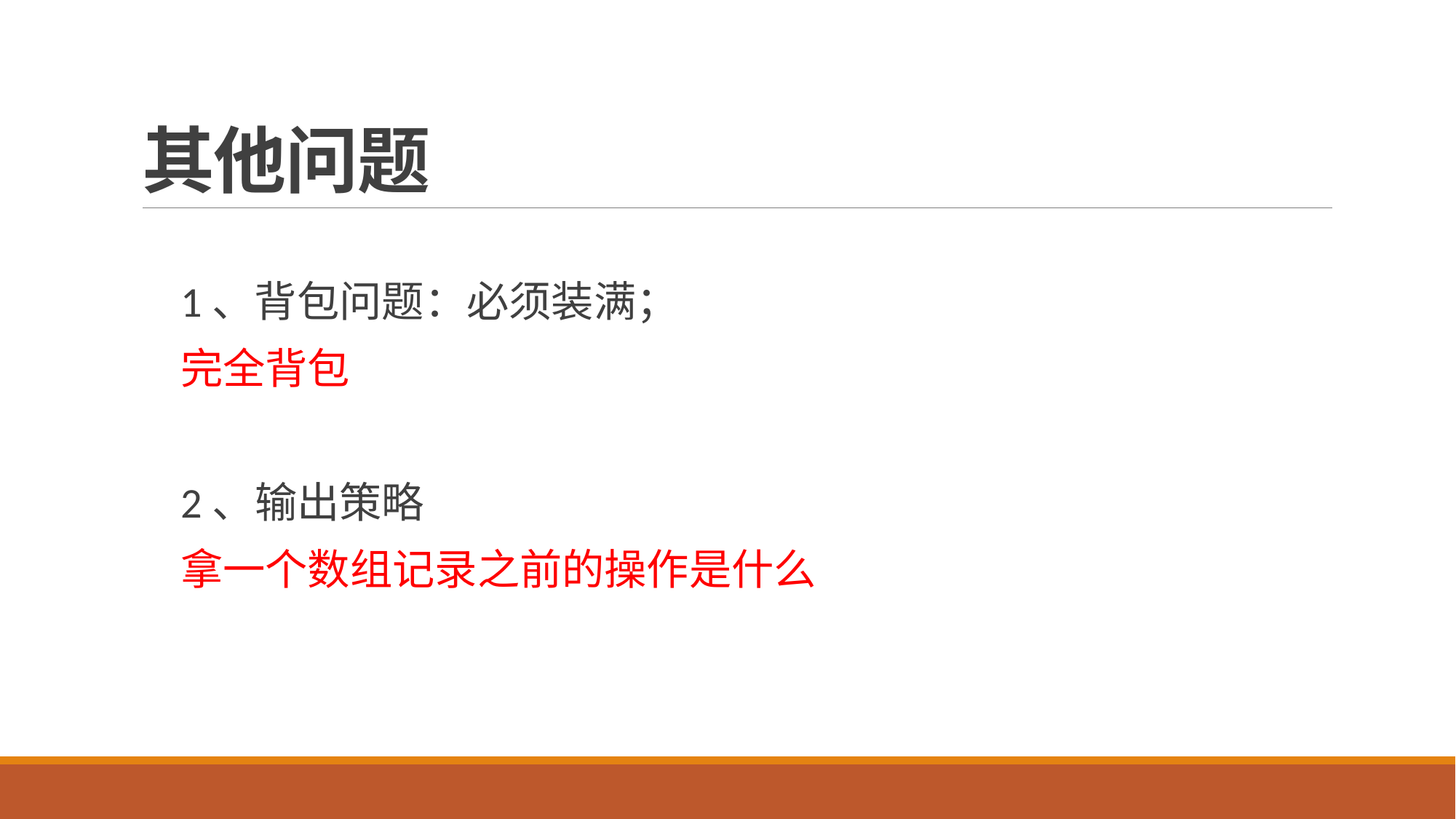

# 其他问题
1、背包问题：必须装满；
完全背包

2、输出策略
拿一个数组记录之前的操作是什么